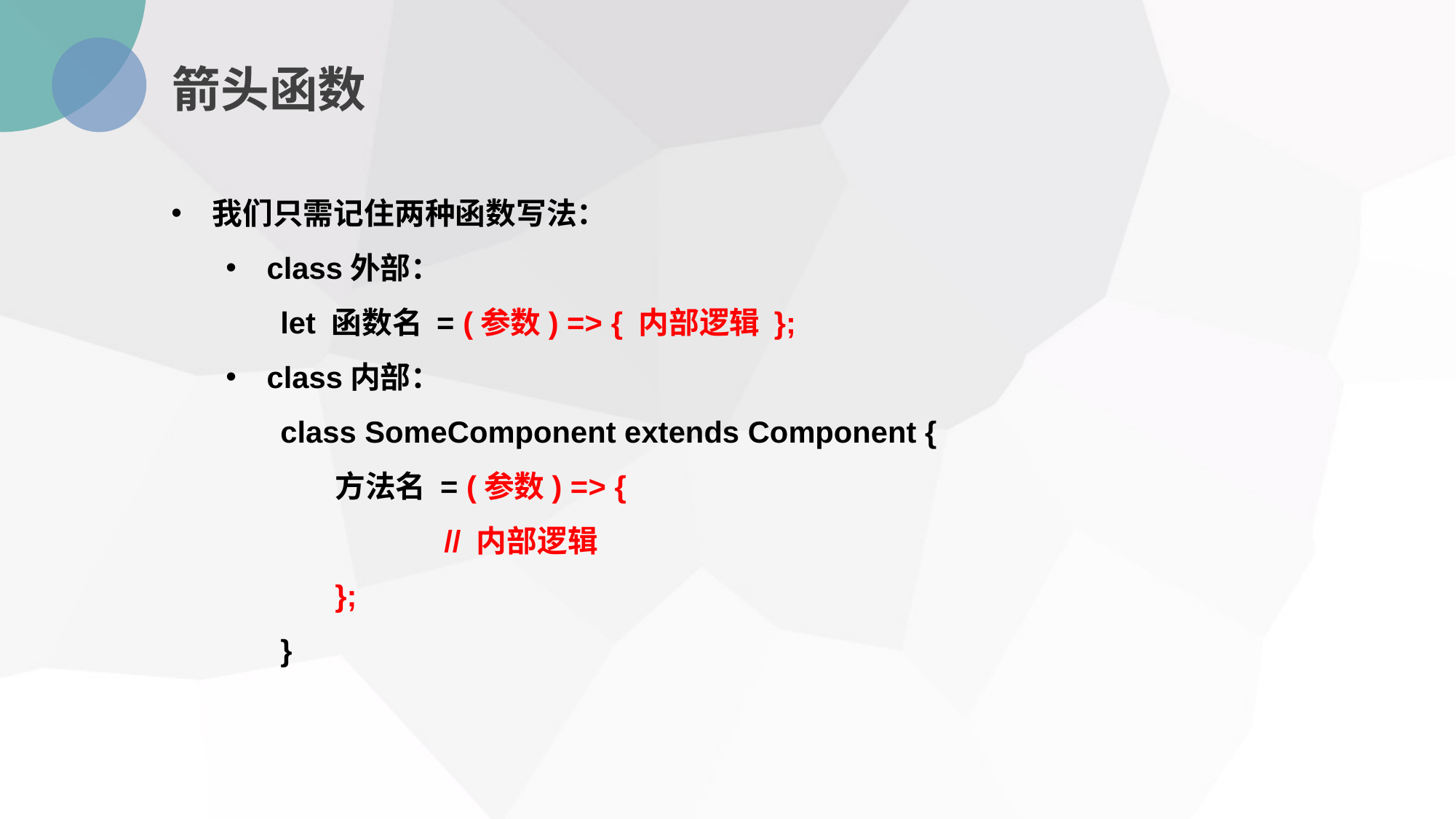

箭头函数
我们只需记住两种函数写法：
class外部：
let 函数名 = (参数) => { 内部逻辑 };
class内部：
class SomeComponent extends Component {
方法名 = (参数) => {
	// 内部逻辑
};
}